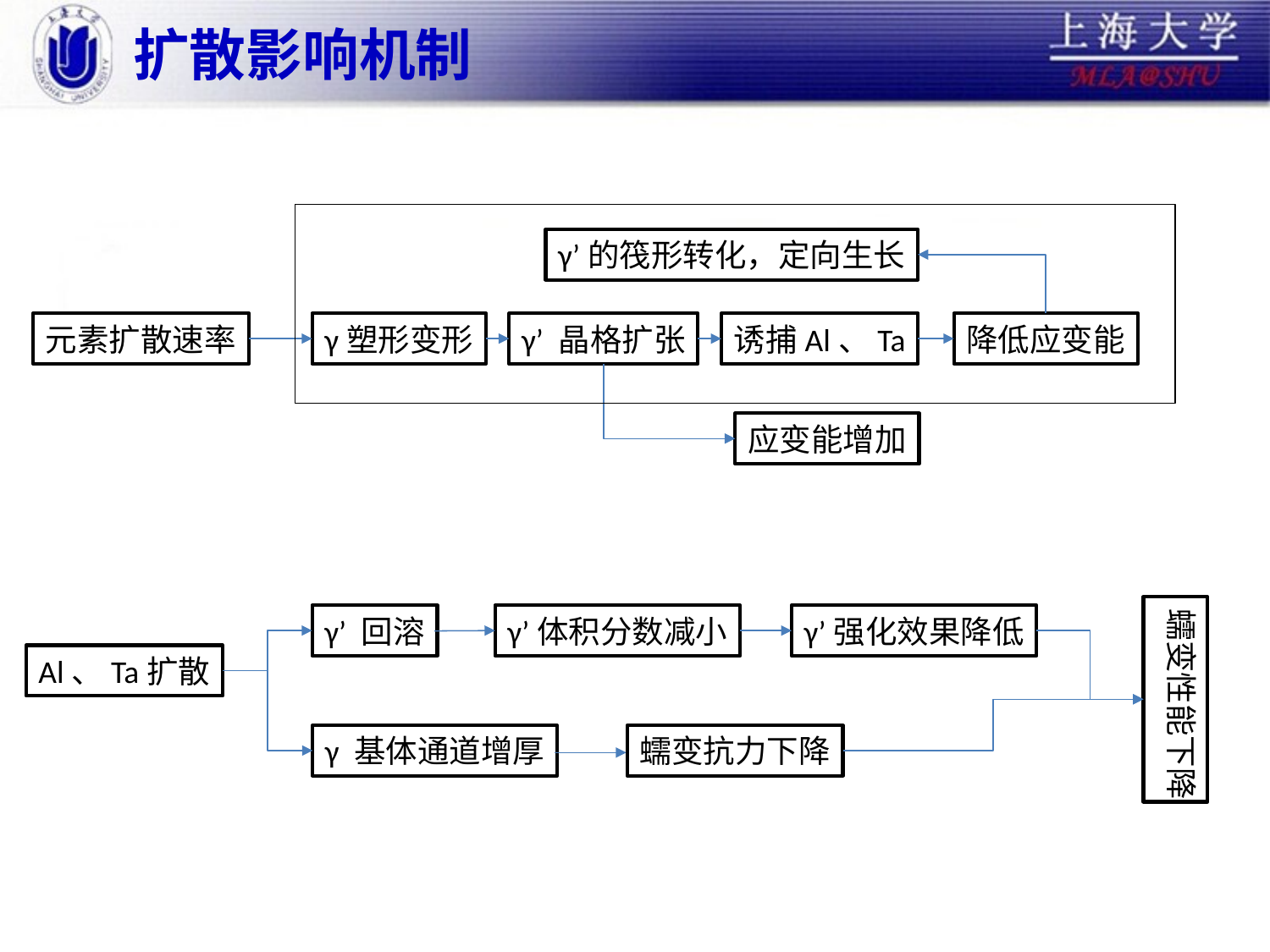

# 扩散影响机制

γ’的筏形转化，定向生长
元素扩散速率
γ塑形变形
γ’ 晶格扩张
诱捕Al、Ta
降低应变能
应变能增加
蠕变性能下降
γ’ 回溶
γ’体积分数减小
γ’强化效果降低
Al、Ta扩散
γ 基体通道增厚
蠕变抗力下降